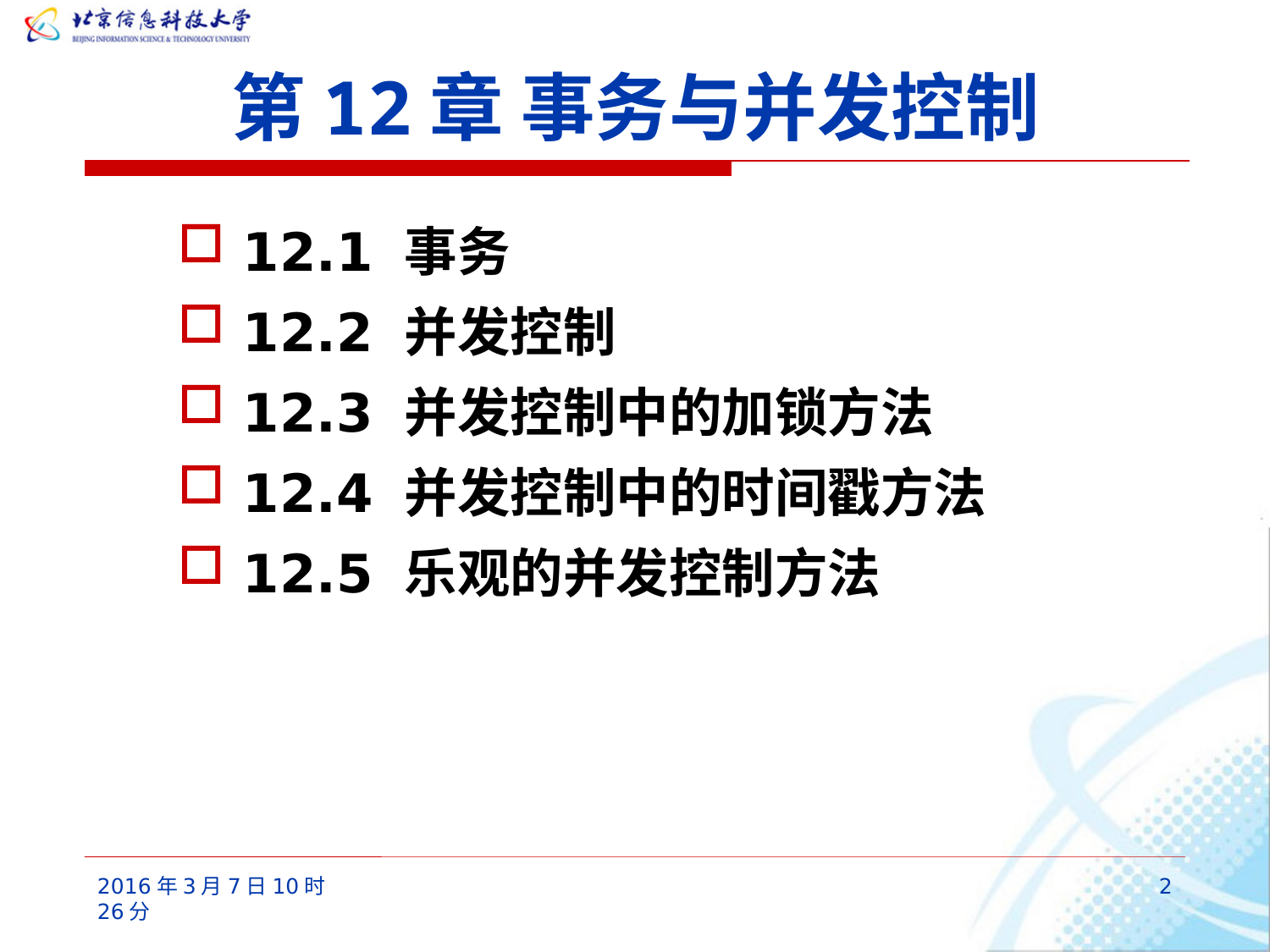

# 第12章 事务与并发控制
12.1 事务
12.2 并发控制
12.3 并发控制中的加锁方法
12.4 并发控制中的时间戳方法
12.5 乐观的并发控制方法
2016年3月7日10时26分
2